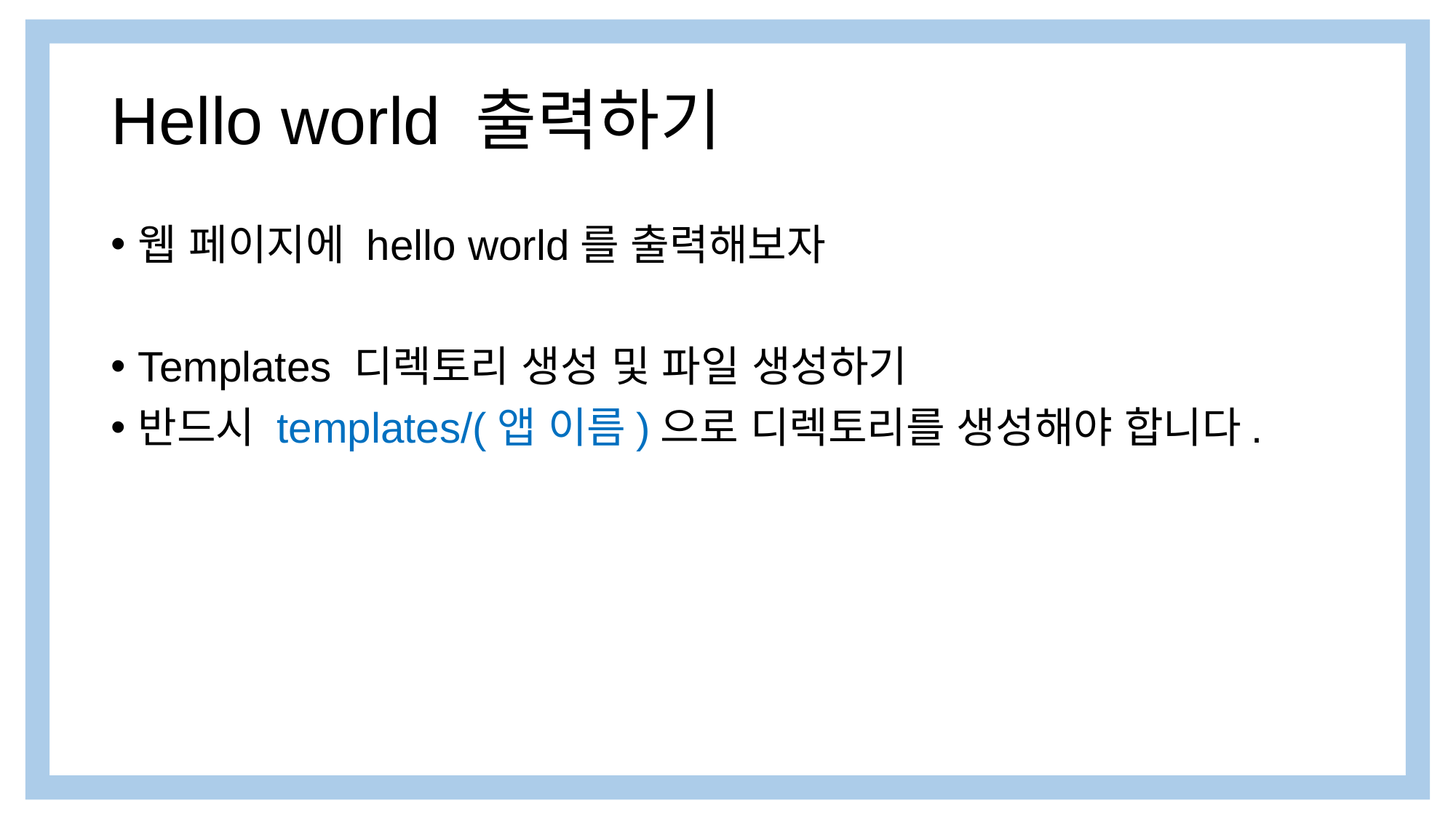

# Hello world 출력하기
웹 페이지에 hello world를 출력해보자

Templates 디렉토리 생성 및 파일 생성하기
반드시 templates/(앱 이름)으로 디렉토리를 생성해야 합니다.